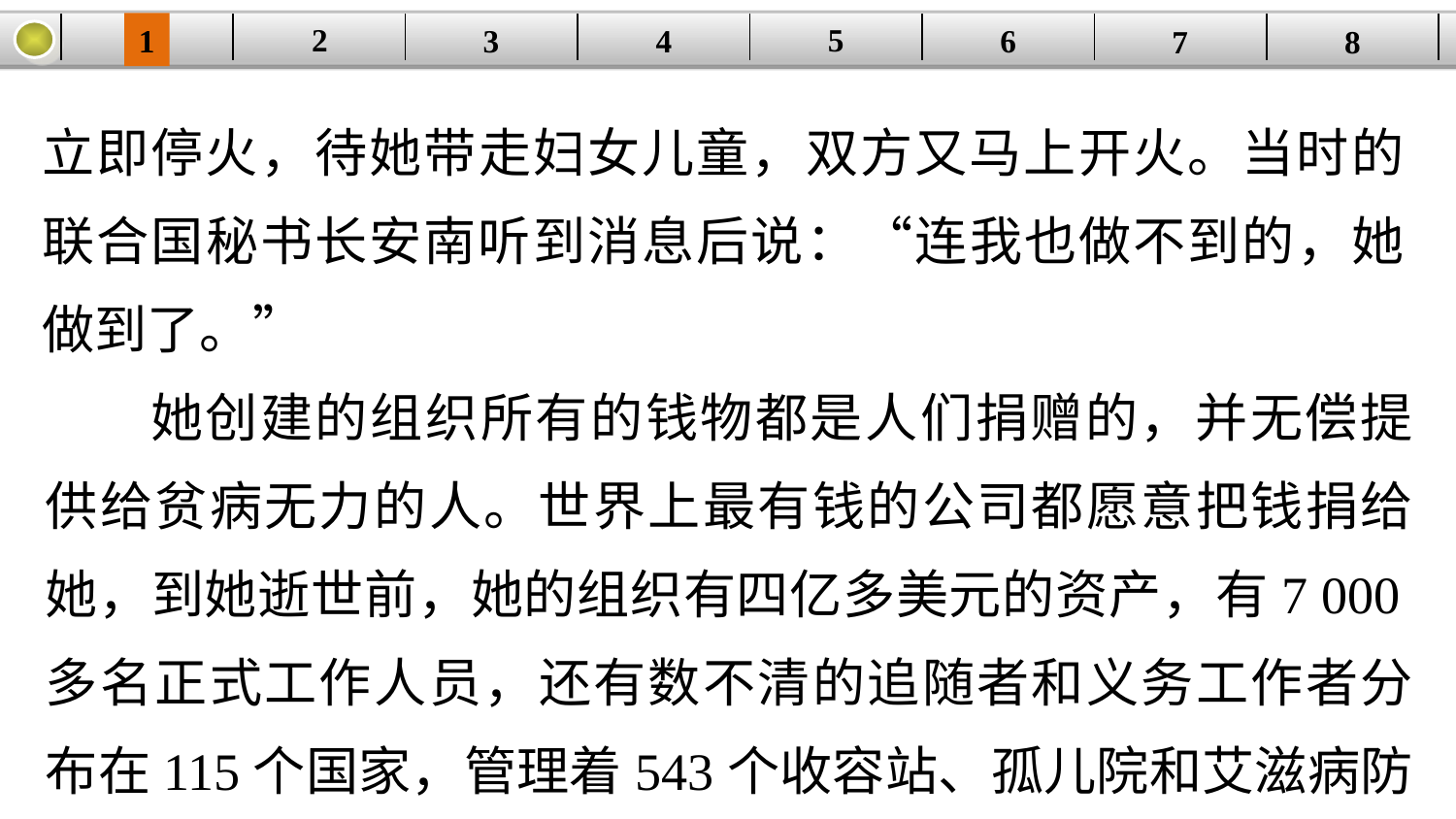

5
2
1
4
6
|  |  |  |  |  |  |  |  |
| --- | --- | --- | --- | --- | --- | --- | --- |
3
8
7

立即停火，待她带走妇女儿童，双方又马上开火。当时的联合国秘书长安南听到消息后说：“连我也做不到的，她做到了。”
她创建的组织所有的钱物都是人们捐赠的，并无偿提供给贫病无力的人。世界上最有钱的公司都愿意把钱捐给她，到她逝世前，她的组织有四亿多美元的资产，有7 000多名正式工作人员，还有数不清的追随者和义务工作者分布在115个国家，管理着543个收容站、孤儿院和艾滋病防治中心。